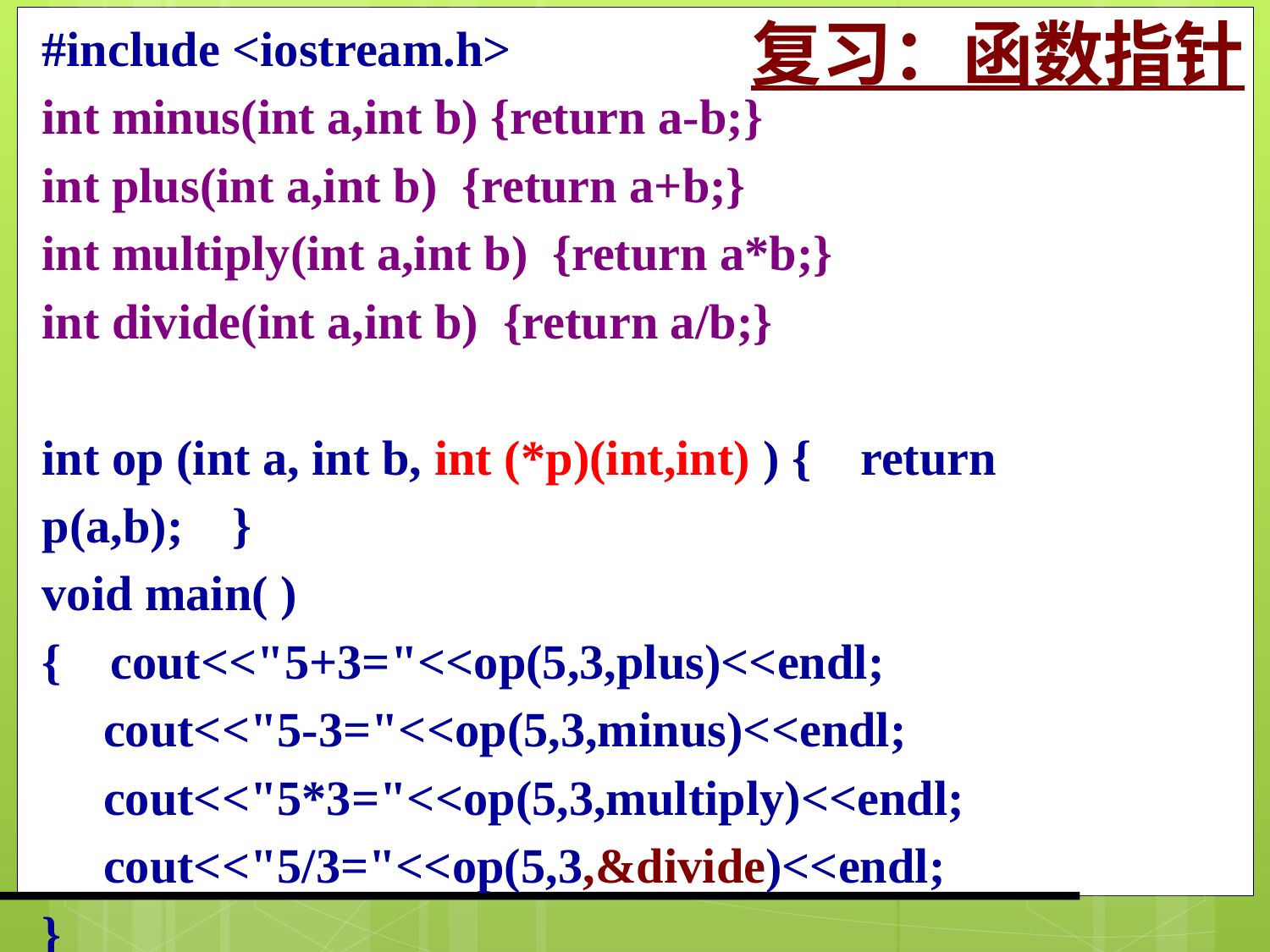

复习：函数指针
#include <iostream.h>
int minus(int a,int b) {return a-b;}
int plus(int a,int b)  {return a+b;}
int multiply(int a,int b)  {return a*b;}
int divide(int a,int b)  {return a/b;}

int op (int a, int b, int (*p)(int,int) ) {    return p(a,b);    }
void main( )
{    cout<<"5+3="<<op(5,3,plus)<<endl;
     cout<<"5-3="<<op(5,3,minus)<<endl;
     cout<<"5*3="<<op(5,3,multiply)<<endl;
     cout<<"5/3="<<op(5,3,&divide)<<endl;
}